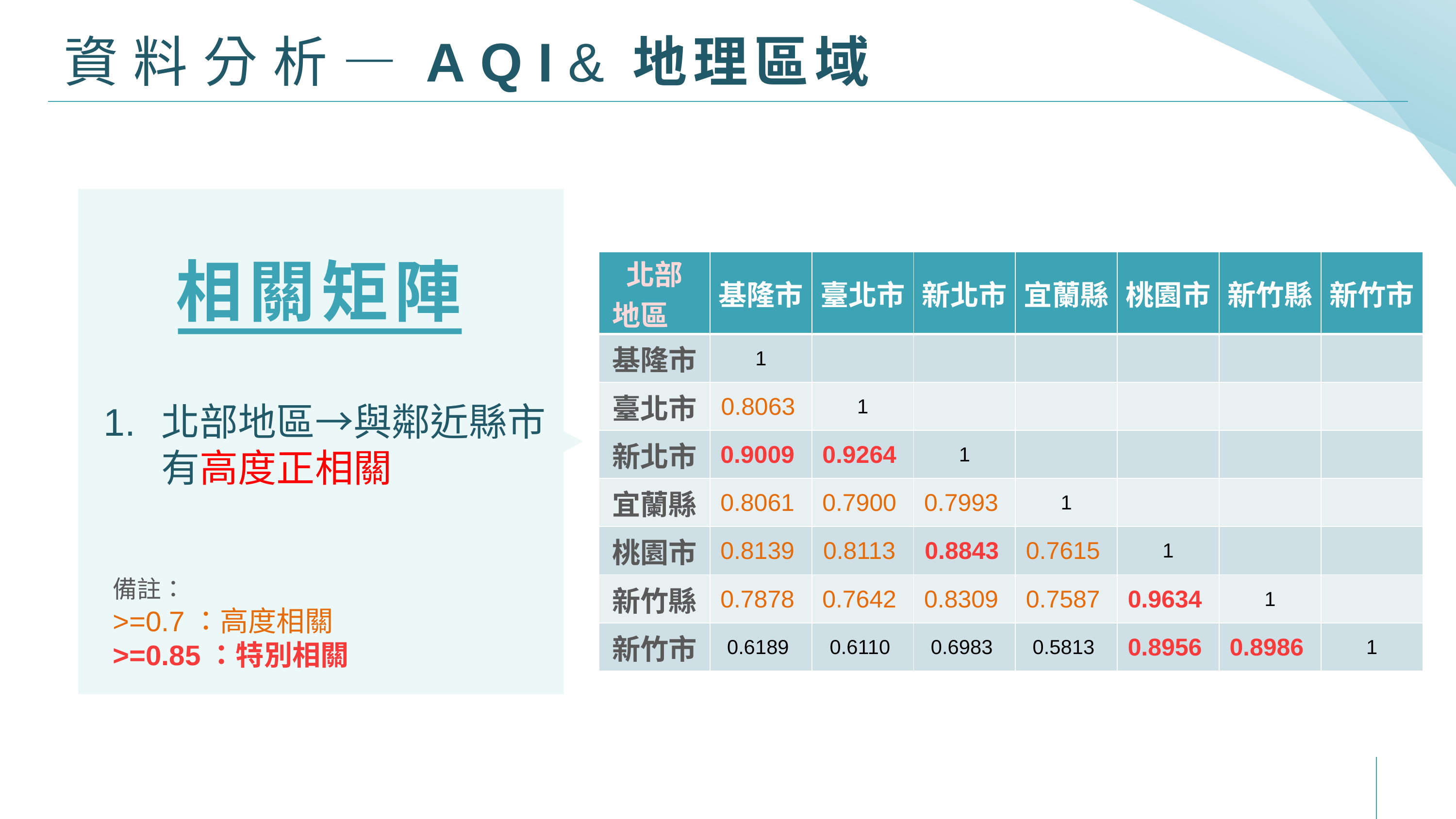

# 資料分析—AQI&地理區域

相關矩陣
| 北部 地區 | 基隆市 | 臺北市 | 新北市 | 宜蘭縣 | 桃園市 | 新竹縣 | 新竹市 |
| --- | --- | --- | --- | --- | --- | --- | --- |
| 基隆市 | 1 |  |  |  |  |  |  |
| 臺北市 | 0.8063 | 1 |  |  |  |  |  |
| 新北市 | 0.9009 | 0.9264 | 1 |  |  |  |  |
| 宜蘭縣 | 0.8061 | 0.7900 | 0.7993 | 1 |  |  |  |
| 桃園市 | 0.8139 | 0.8113 | 0.8843 | 0.7615 | 1 |  |  |
| 新竹縣 | 0.7878 | 0.7642 | 0.8309 | 0.7587 | 0.9634 | 1 |  |
| 新竹市 | 0.6189 | 0.6110 | 0.6983 | 0.5813 | 0.8956 | 0.8986 | 1 |
北部地區→與鄰近縣市
有高度正相關
備註：
>=0.7：高度相關
>=0.85：特別相關